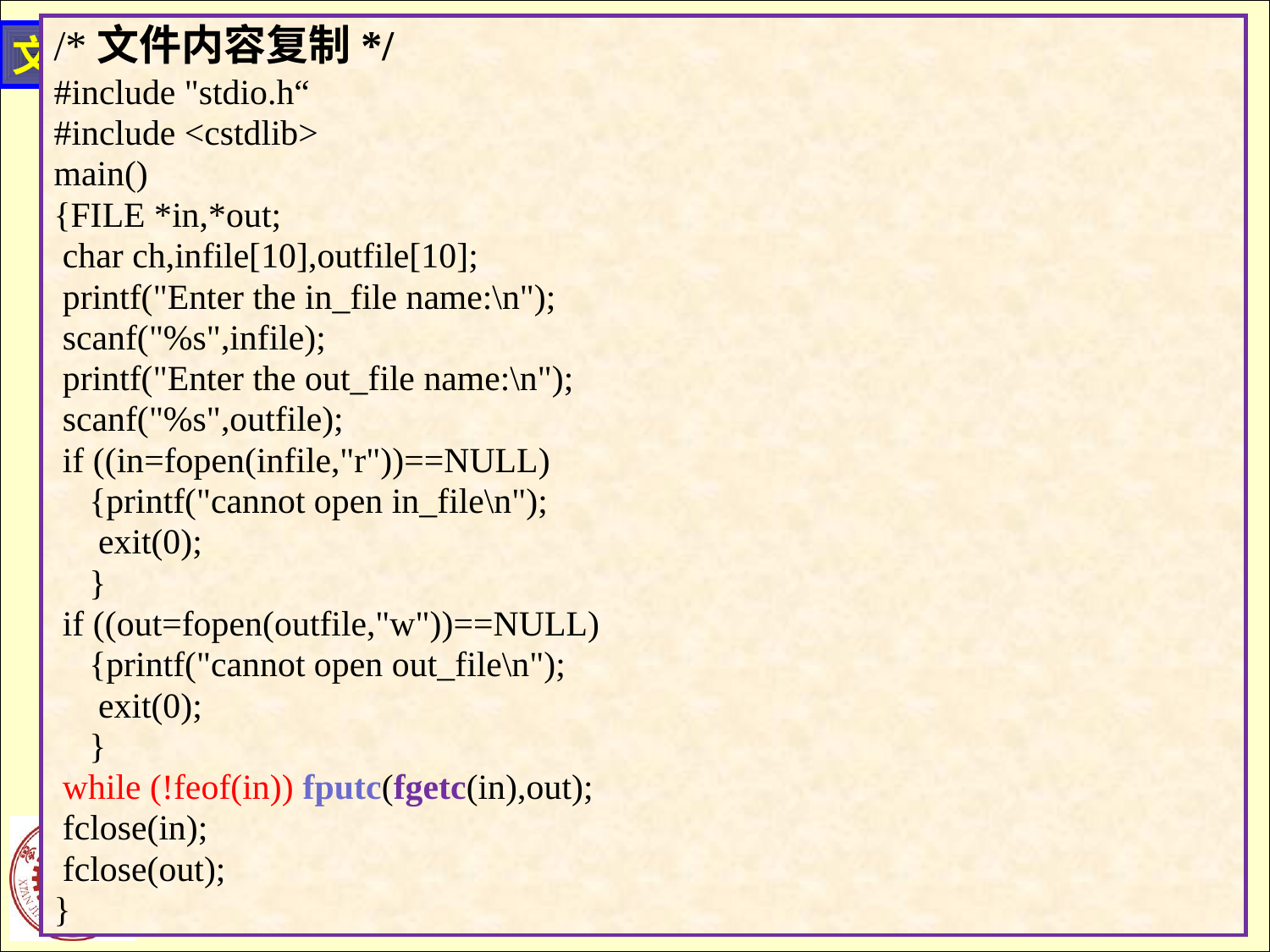

/*文件内容复制*/
#include "stdio.h“
#include <cstdlib>
main()
{FILE *in,*out;
 char ch,infile[10],outfile[10];
 printf("Enter the in_file name:\n");
 scanf("%s",infile);
 printf("Enter the out_file name:\n");
 scanf("%s",outfile);
 if ((in=fopen(infile,"r"))==NULL)
    {printf("cannot open in_file\n");
     exit(0);
    }
 if ((out=fopen(outfile,"w"))==NULL)
    {printf("cannot open out_file\n");
     exit(0);
    }
 while (!feof(in)) fputc(fgetc(in),out);
 fclose(in);
 fclose(out);
}
文件读写的例子